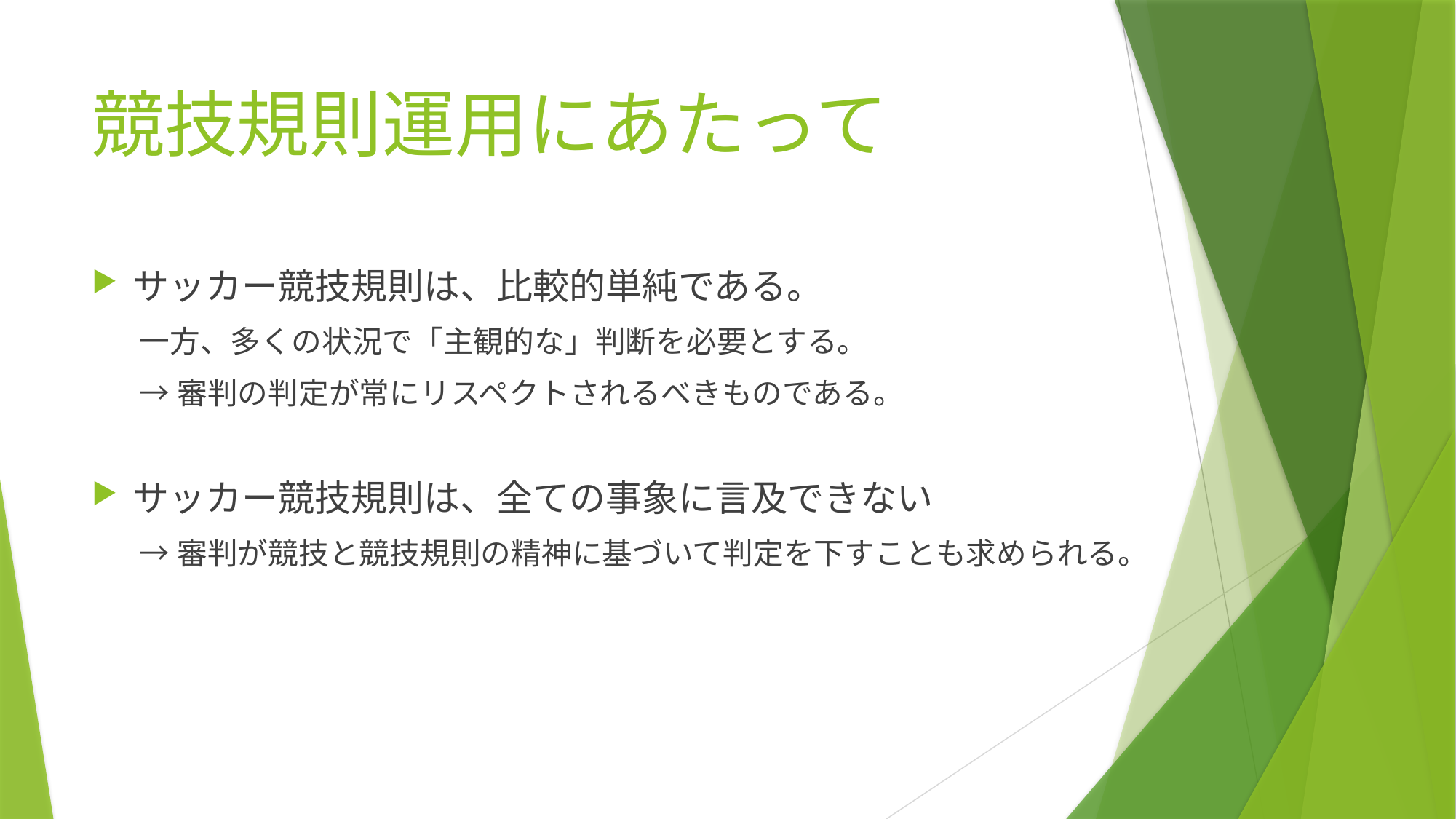

# 競技規則運用にあたって
サッカー競技規則は、比較的単純である。
一方、多くの状況で「主観的な」判断を必要とする。
→審判の判定が常にリスペクトされるべきものである。
サッカー競技規則は、全ての事象に言及できない
→審判が競技と競技規則の精神に基づいて判定を下すことも求められる。